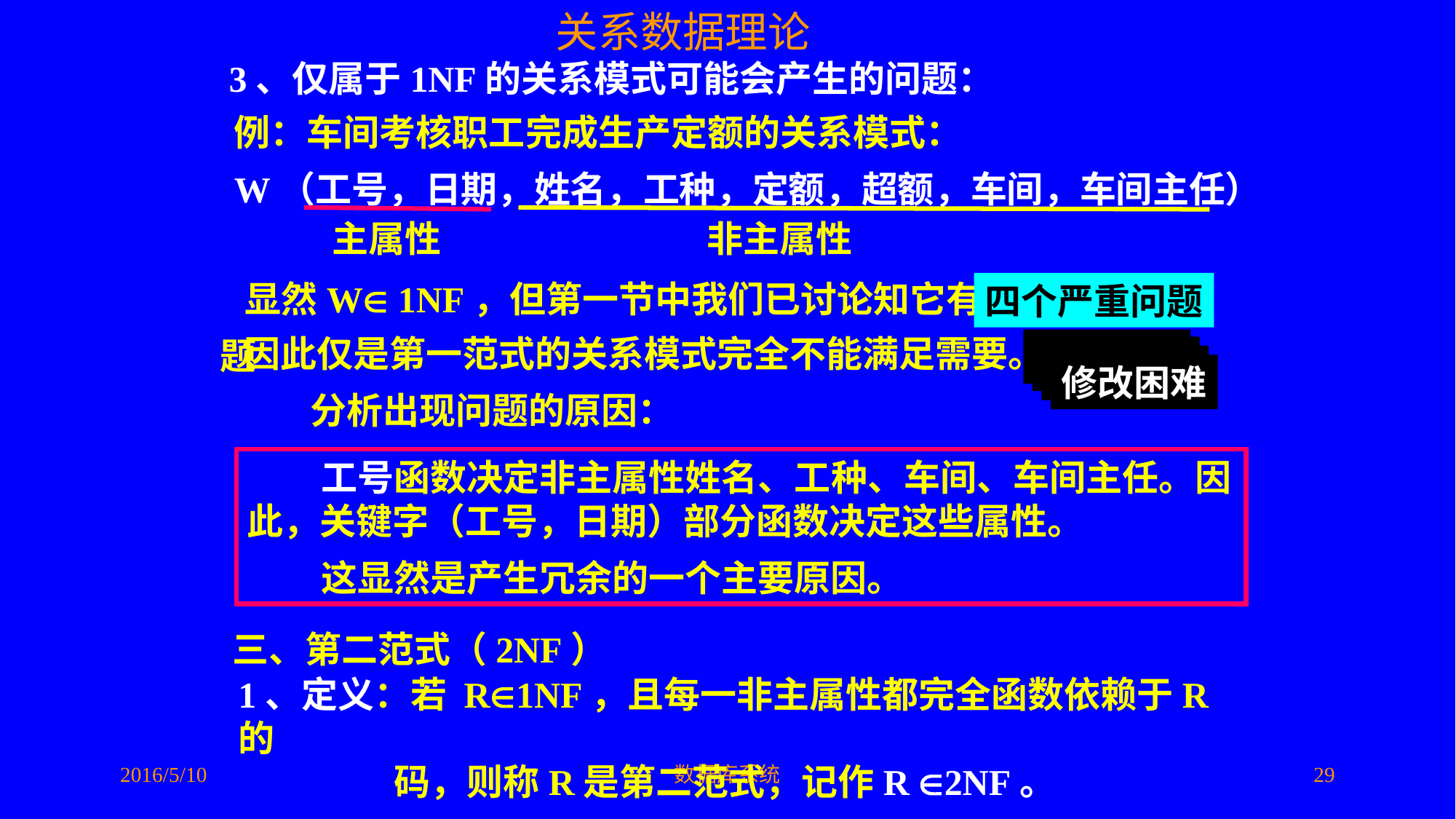

3、仅属于1NF的关系模式可能会产生的问题：
例：车间考核职工完成生产定额的关系模式：
W（工号，日期，姓名，工种，定额，超额，车间，车间主任）

主属性
非主属性
  显然W∈ 1NF，但第一节中我们已讨论知它有  四个严重问题
四个严重问题
因此仅是第一范式的关系模式完全不能满足需要。
       分析出现问题的原因：
数据冗余
插入异常
删除异常
修改困难
        工号函数决定非主属性姓名、工种、车间、车间主任。因此，关键字（工号，日期）部分函数决定这些属性。
        这显然是产生冗余的一个主要原因。
三、第二范式（2NF）
1、定义：若 R∈1NF，且每一非主属性都完全函数依赖于R的
                  码，则称R是第二范式，记作R ∈2NF。
2016/5/10
数据库系统
29